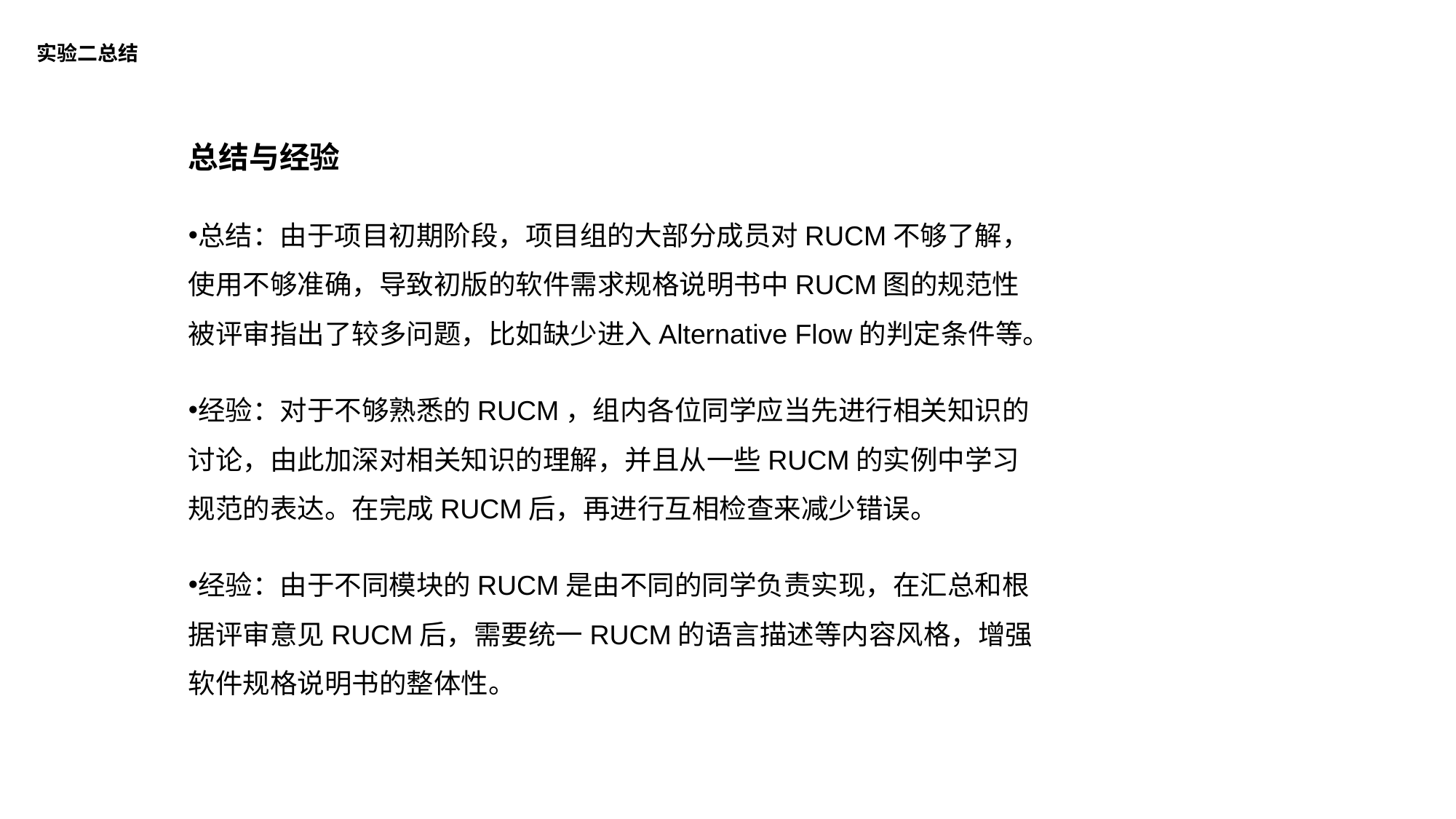

# 实验二总结
总结与经验
总结：由于项目初期阶段，项目组的大部分成员对RUCM不够了解，使用不够准确，导致初版的软件需求规格说明书中RUCM图的规范性被评审指出了较多问题，比如缺少进入Alternative Flow的判定条件等。
经验：对于不够熟悉的RUCM，组内各位同学应当先进行相关知识的讨论，由此加深对相关知识的理解，并且从一些RUCM的实例中学习规范的表达。在完成RUCM后，再进行互相检查来减少错误。
经验：由于不同模块的RUCM是由不同的同学负责实现，在汇总和根据评审意见RUCM后，需要统一RUCM的语言描述等内容风格，增强软件规格说明书的整体性。